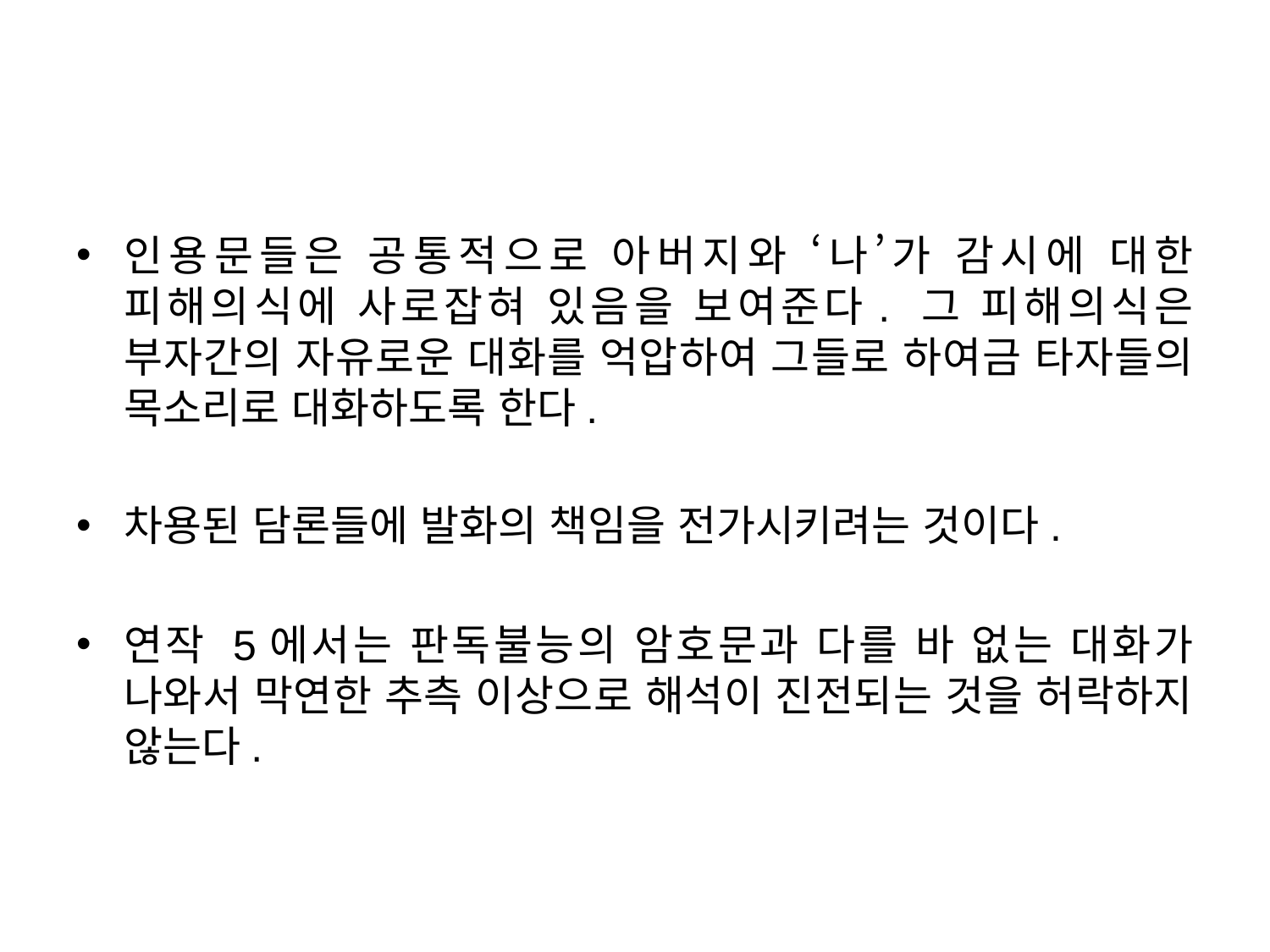

인용문들은 공통적으로 아버지와 ‘나’가 감시에 대한 피해의식에 사로잡혀 있음을 보여준다. 그 피해의식은 부자간의 자유로운 대화를 억압하여 그들로 하여금 타자들의 목소리로 대화하도록 한다.

차용된 담론들에 발화의 책임을 전가시키려는 것이다.

연작 5에서는 판독불능의 암호문과 다를 바 없는 대화가 나와서 막연한 추측 이상으로 해석이 진전되는 것을 허락하지 않는다.